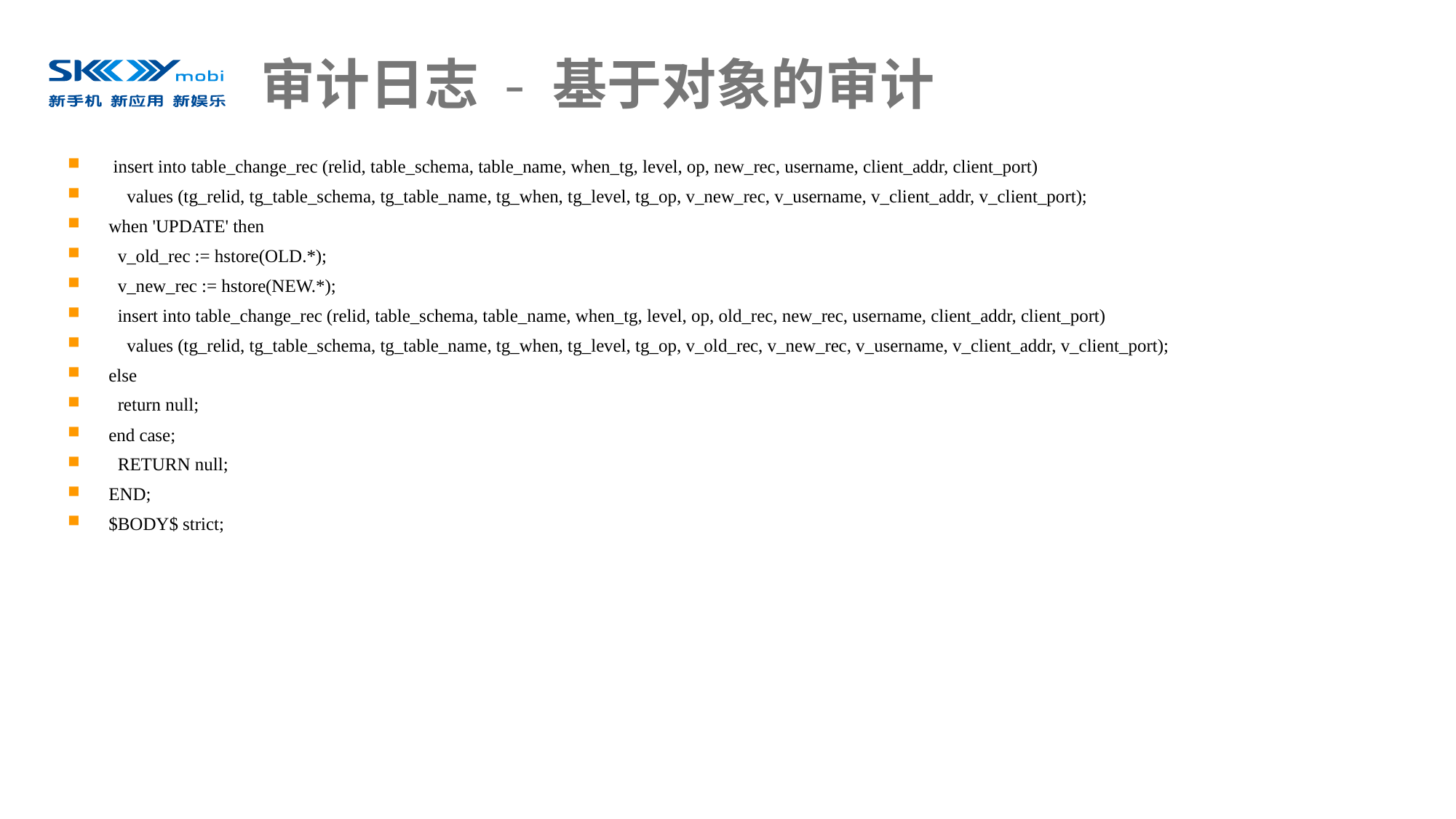

# 审计日志 - 基于对象的审计
 insert into table_change_rec (relid, table_schema, table_name, when_tg, level, op, new_rec, username, client_addr, client_port)
    values (tg_relid, tg_table_schema, tg_table_name, tg_when, tg_level, tg_op, v_new_rec, v_username, v_client_addr, v_client_port);
when 'UPDATE' then
  v_old_rec := hstore(OLD.*);
  v_new_rec := hstore(NEW.*);
  insert into table_change_rec (relid, table_schema, table_name, when_tg, level, op, old_rec, new_rec, username, client_addr, client_port)
    values (tg_relid, tg_table_schema, tg_table_name, tg_when, tg_level, tg_op, v_old_rec, v_new_rec, v_username, v_client_addr, v_client_port);
else
  return null;
end case;
  RETURN null;
END;
$BODY$ strict;